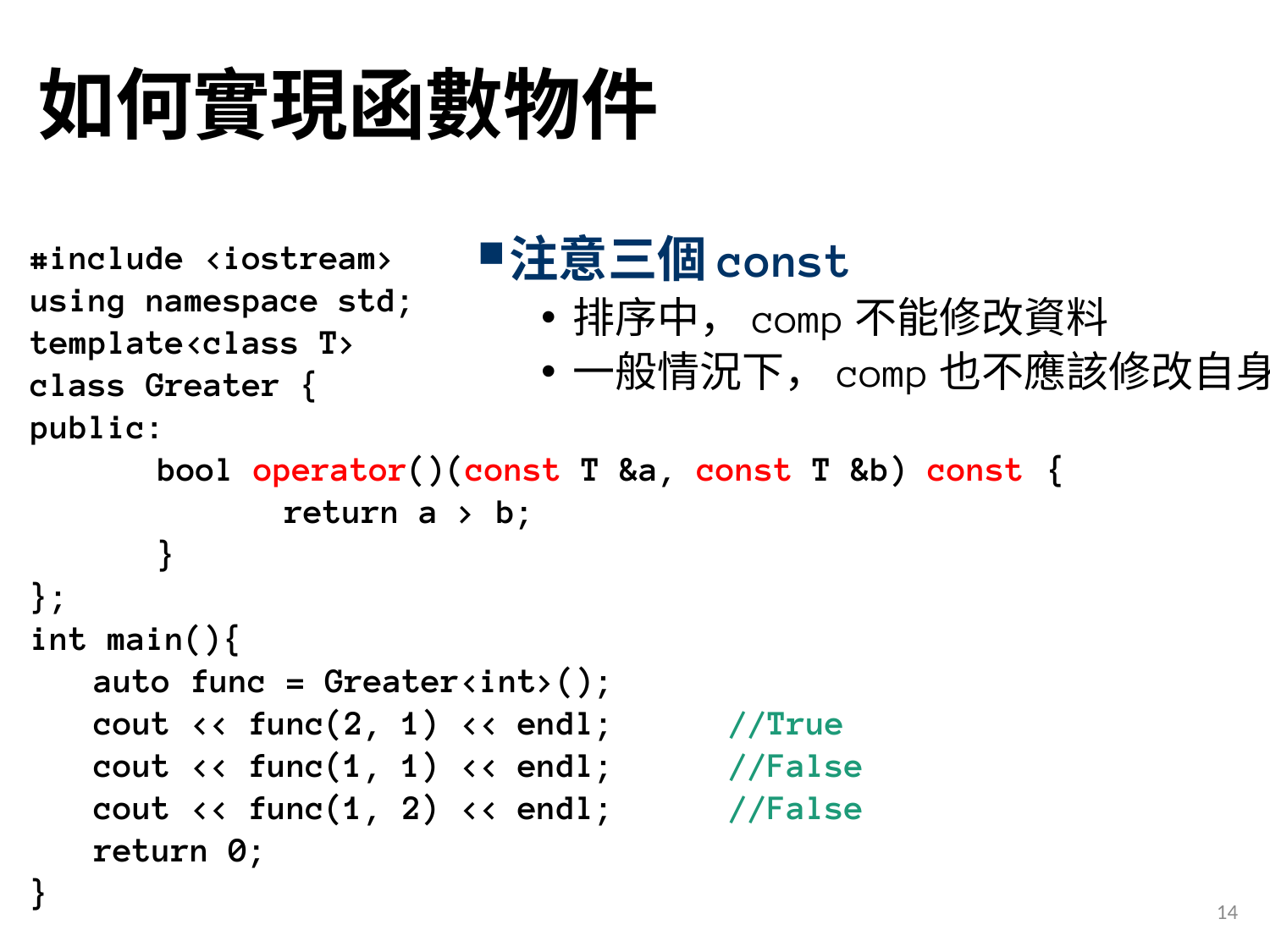

# 如何實現函數物件
#include <iostream>
using namespace std;
template<class T>
class Greater {
public:
	bool operator()(const T &a, const T &b) const	{
		return a > b;
	}
};
int main(){
auto func = Greater<int>();
cout << func(2, 1) << endl;	//True
cout << func(1, 1) << endl;	//False
cout << func(1, 2) << endl;	//False
return 0;
}

注意三個const
排序中，comp不能修改資料
一般情況下，comp也不應該修改自身
14